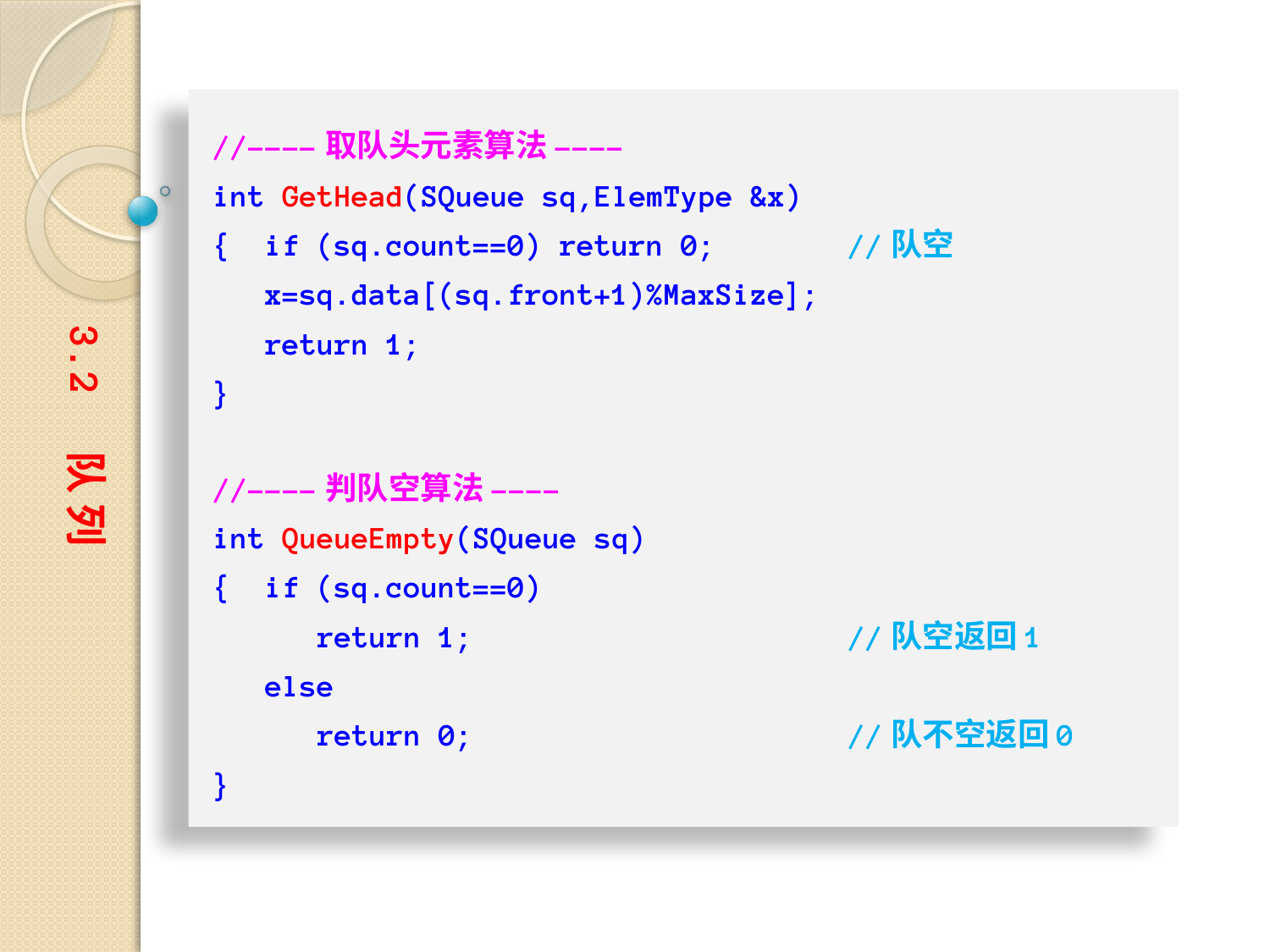

//----取队头元素算法----
int GetHead(SQueue sq,ElemType &x)
{  if (sq.count==0) return 0;		//队空
   x=sq.data[(sq.front+1)%MaxSize];
   return 1;
}
//----判队空算法----
int QueueEmpty(SQueue sq)
{  if (sq.count==0)
      return 1;			//队空返回1
   else
      return 0;			//队不空返回0
}
3.2  队 列